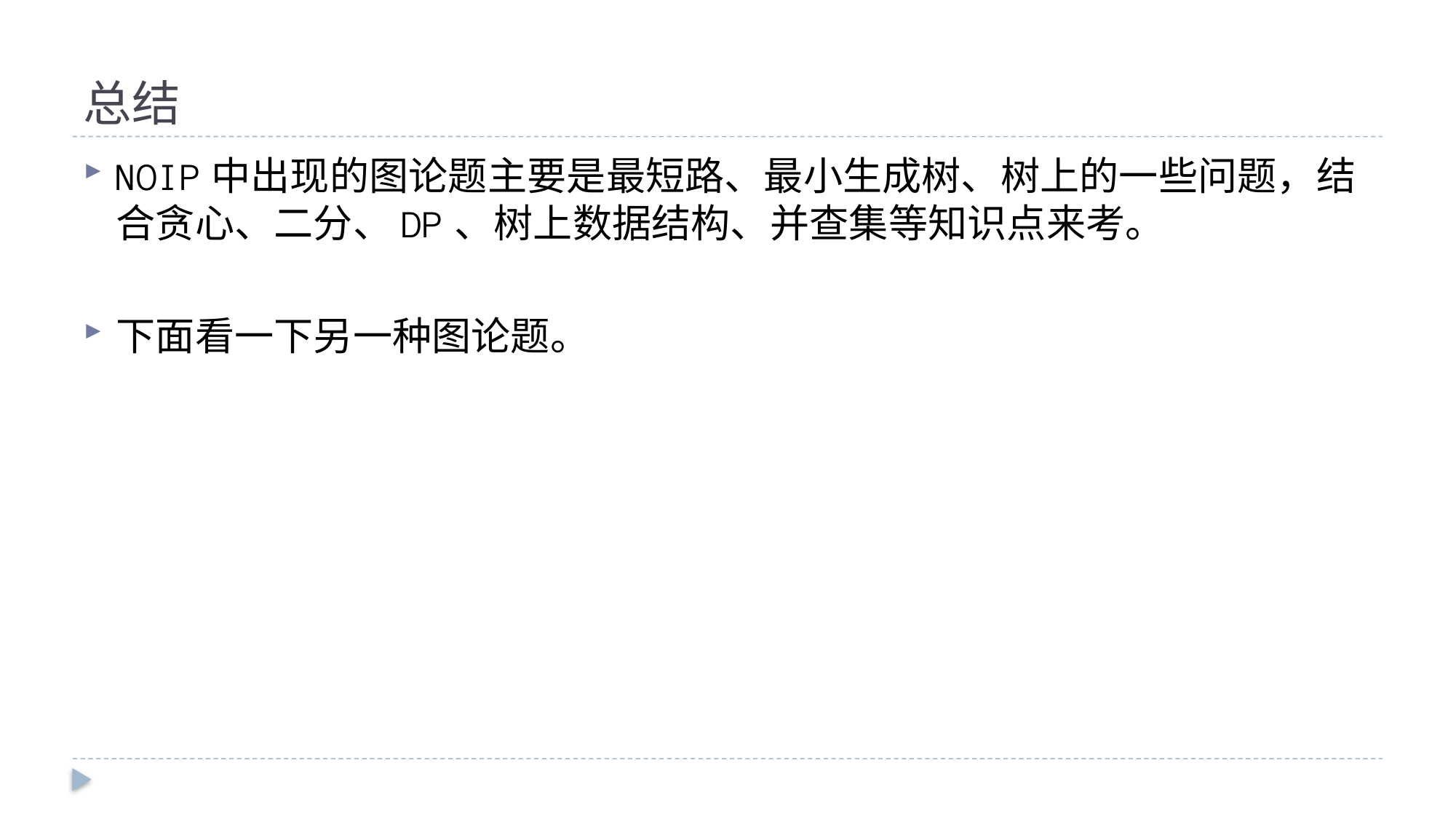

# 总结
NOIP中出现的图论题主要是最短路、最小生成树、树上的一些问题，结合贪心、二分、DP、树上数据结构、并查集等知识点来考。

下面看一下另一种图论题。